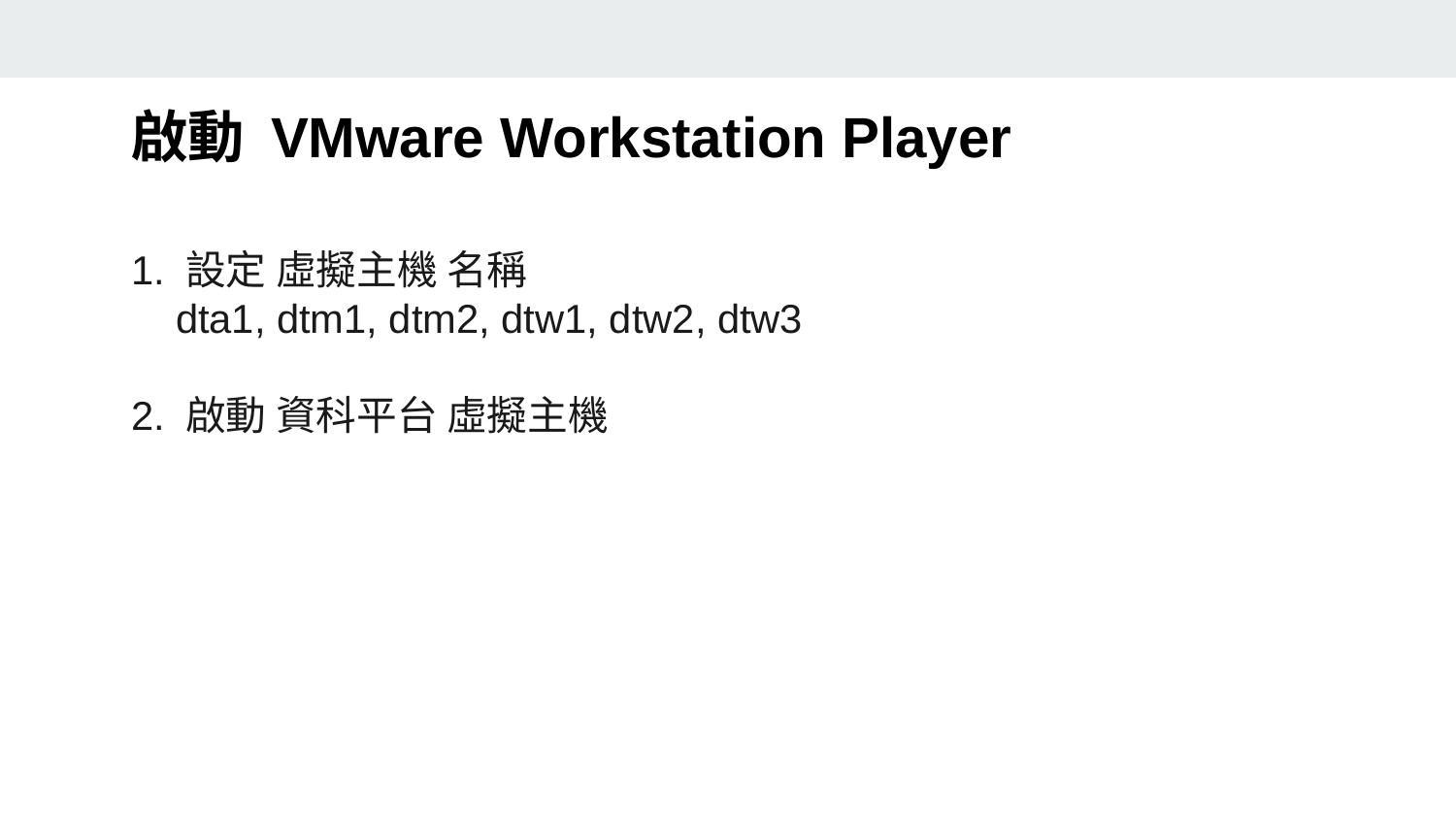

啟動 VMware Workstation Player
1. 設定 虛擬主機 名稱
    dta1, dtm1, dtm2, dtw1, dtw2, dtw3

2. 啟動 資科平台 虛擬主機